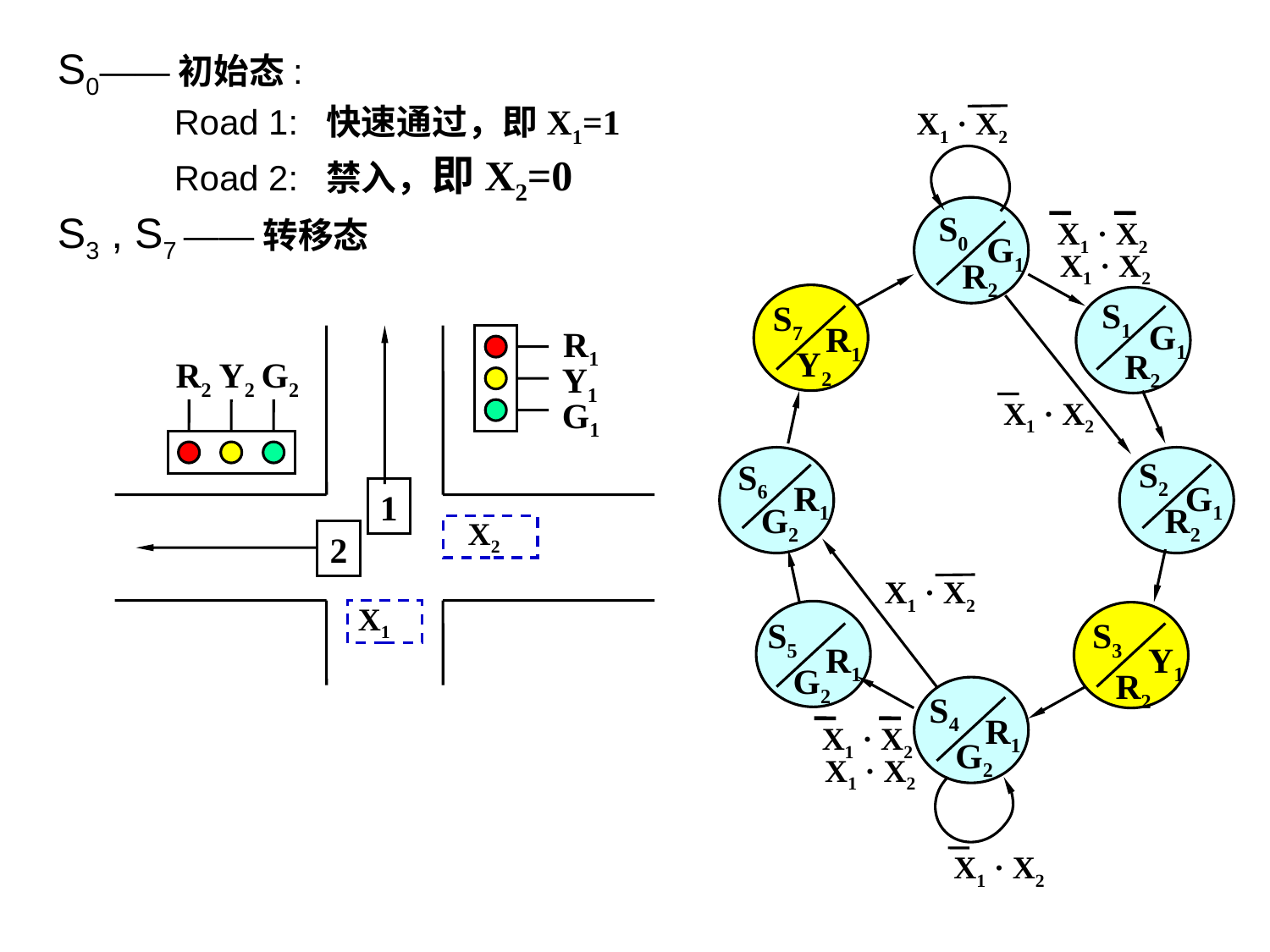

S0——初始态:
            Road 1:  快速通过，即X1=1
            Road 2:  禁入，即X2=0
S3 , S7 ——转移态
X1 · X2

S0
X1 · X2

G1
X1 · X2
R2

S1
S7

G1
R1
Y2
R2
X1 · X2

S2

S6

R1
G1
G2
R2

X1 · X2

S5
S3

R1
Y1
G2
R2

S4

R1
X1 · X2

G2
X1 · X2

X1 · X2

R1

R2
Y2
G2

Y1

G1

1

 X2

2

 X1